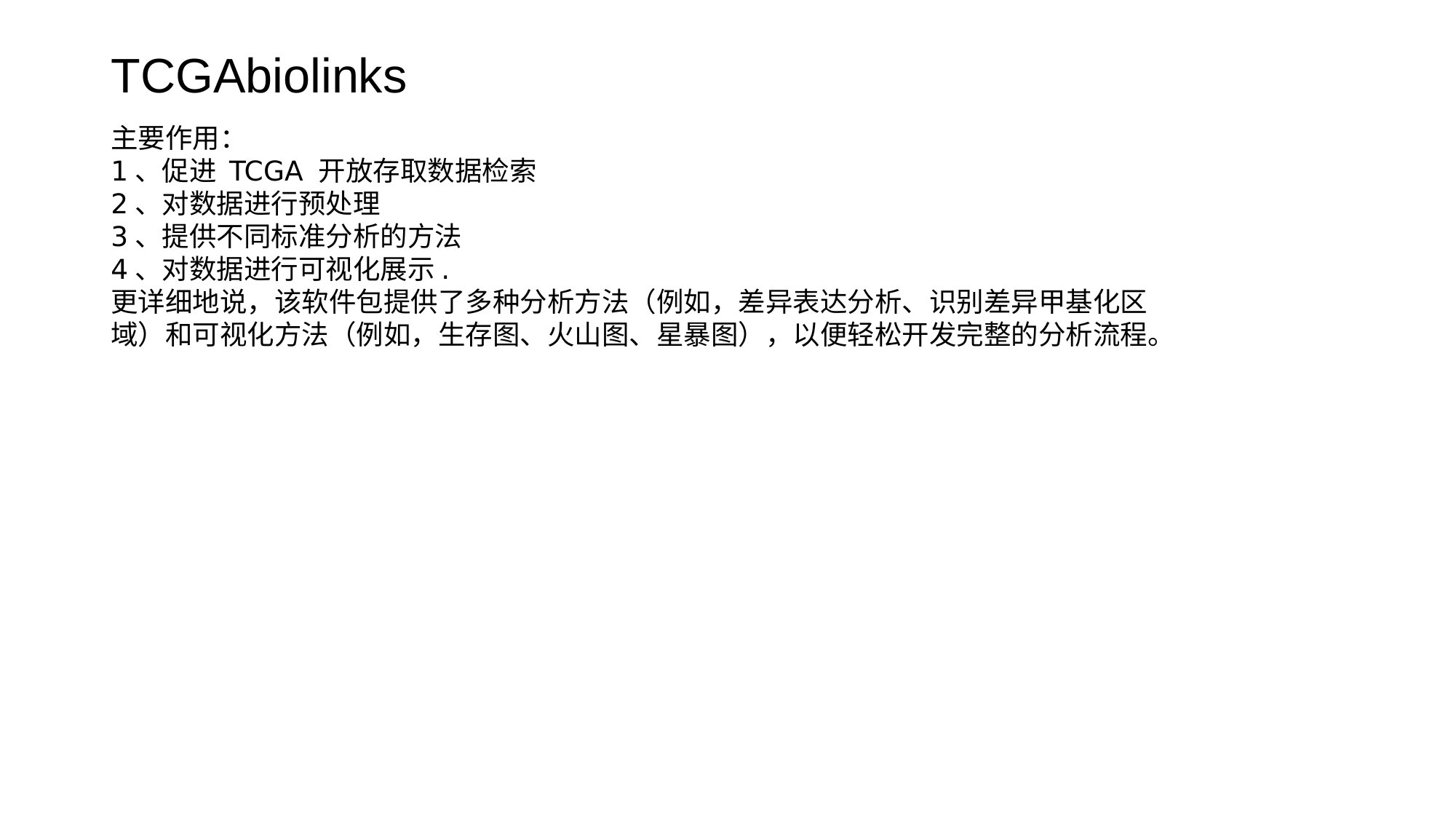

# TCGAbiolinks
主要作用：
1、促进 TCGA 开放存取数据检索
2、对数据进行预处理
3、提供不同标准分析的方法
4、对数据进行可视化展示.
更详细地说，该软件包提供了多种分析方法（例如，差异表达分析、识别差异甲基化区域）和可视化方法（例如，生存图、火山图、星暴图），以便轻松开发完整的分析流程。